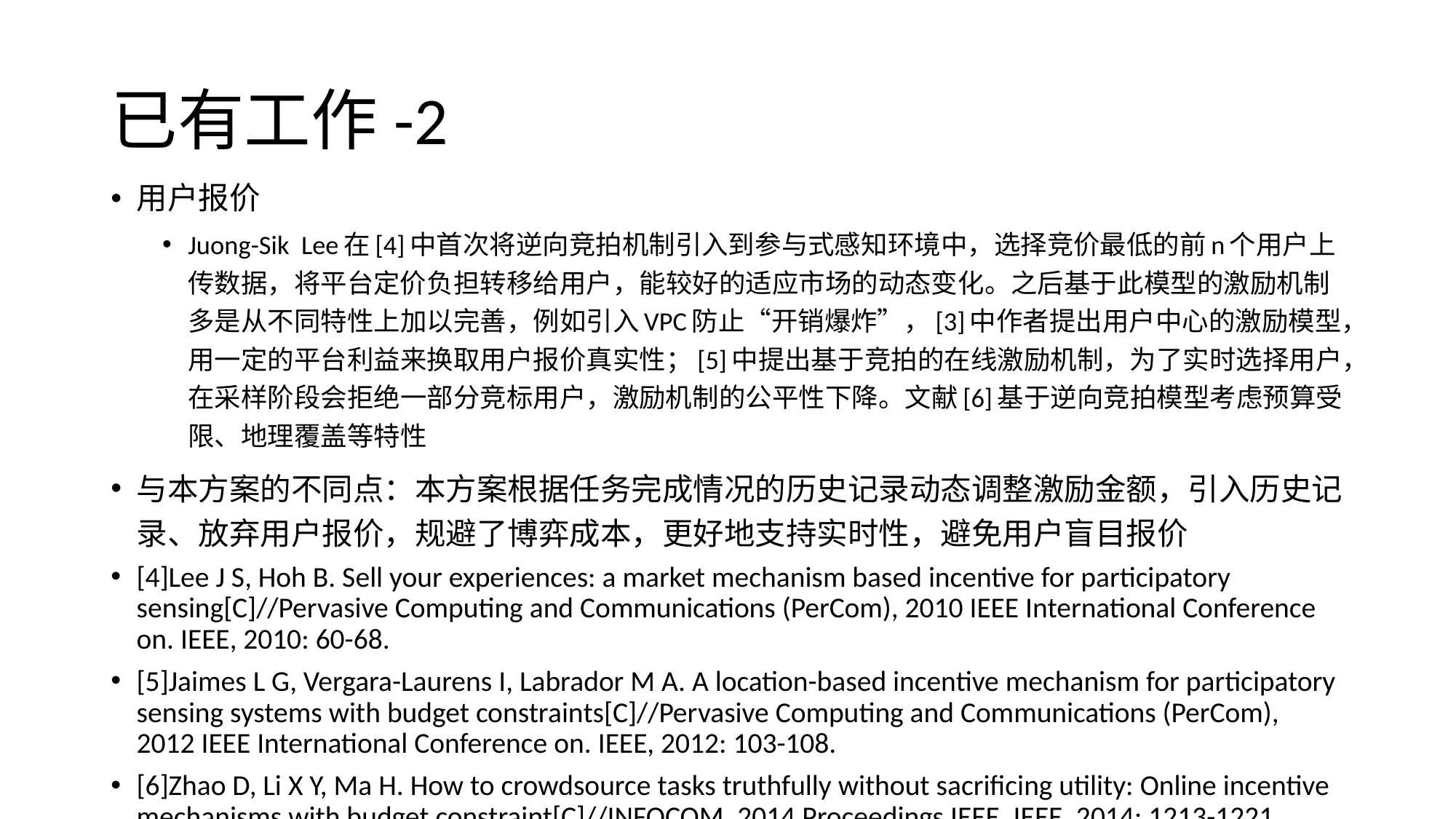

# 已有工作-2
用户报价
Juong-Sik  Lee在[4]中首次将逆向竞拍机制引入到参与式感知环境中，选择竞价最低的前n个用户上传数据，将平台定价负担转移给用户，能较好的适应市场的动态变化。之后基于此模型的激励机制多是从不同特性上加以完善，例如引入VPC防止“开销爆炸”，[3]中作者提出用户中心的激励模型，用一定的平台利益来换取用户报价真实性；[5]中提出基于竞拍的在线激励机制，为了实时选择用户，在采样阶段会拒绝一部分竞标用户，激励机制的公平性下降。文献[6]基于逆向竞拍模型考虑预算受限、地理覆盖等特性
与本方案的不同点：本方案根据任务完成情况的历史记录动态调整激励金额，引入历史记录、放弃用户报价，规避了博弈成本，更好地支持实时性，避免用户盲目报价
[4]Lee J S, Hoh B. Sell your experiences: a market mechanism based incentive for participatory sensing[C]//Pervasive Computing and Communications (PerCom), 2010 IEEE International Conference on. IEEE, 2010: 60-68.
[5]Jaimes L G, Vergara-Laurens I, Labrador M A. A location-based incentive mechanism for participatory sensing systems with budget constraints[C]//Pervasive Computing and Communications (PerCom), 2012 IEEE International Conference on. IEEE, 2012: 103-108.
[6]Zhao D, Li X Y, Ma H. How to crowdsource tasks truthfully without sacrificing utility: Online incentive mechanisms with budget constraint[C]//INFOCOM, 2014 Proceedings IEEE. IEEE, 2014: 1213-1221.